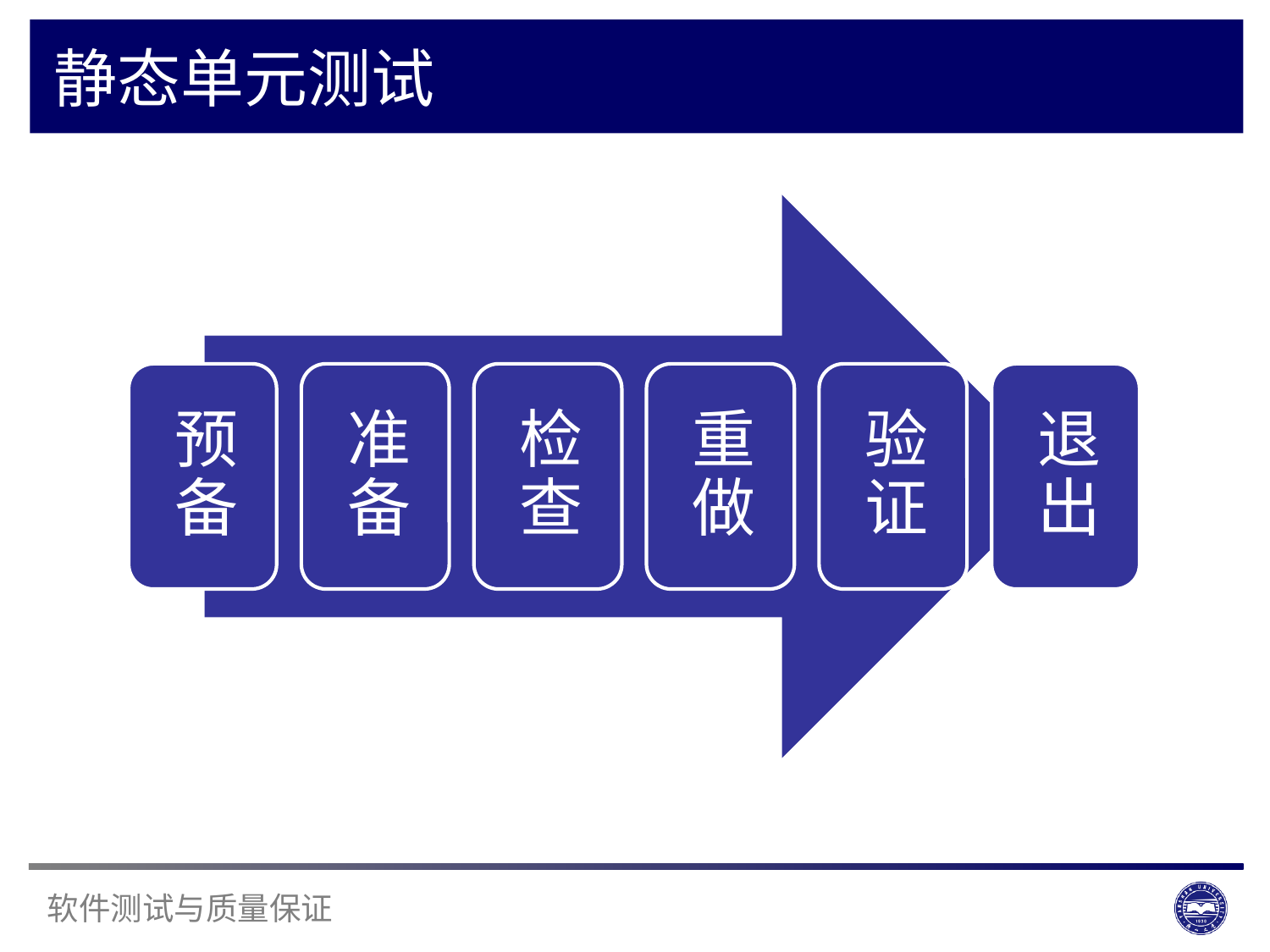

静态单元测试
预备
准备
检查
重做
验证
退出